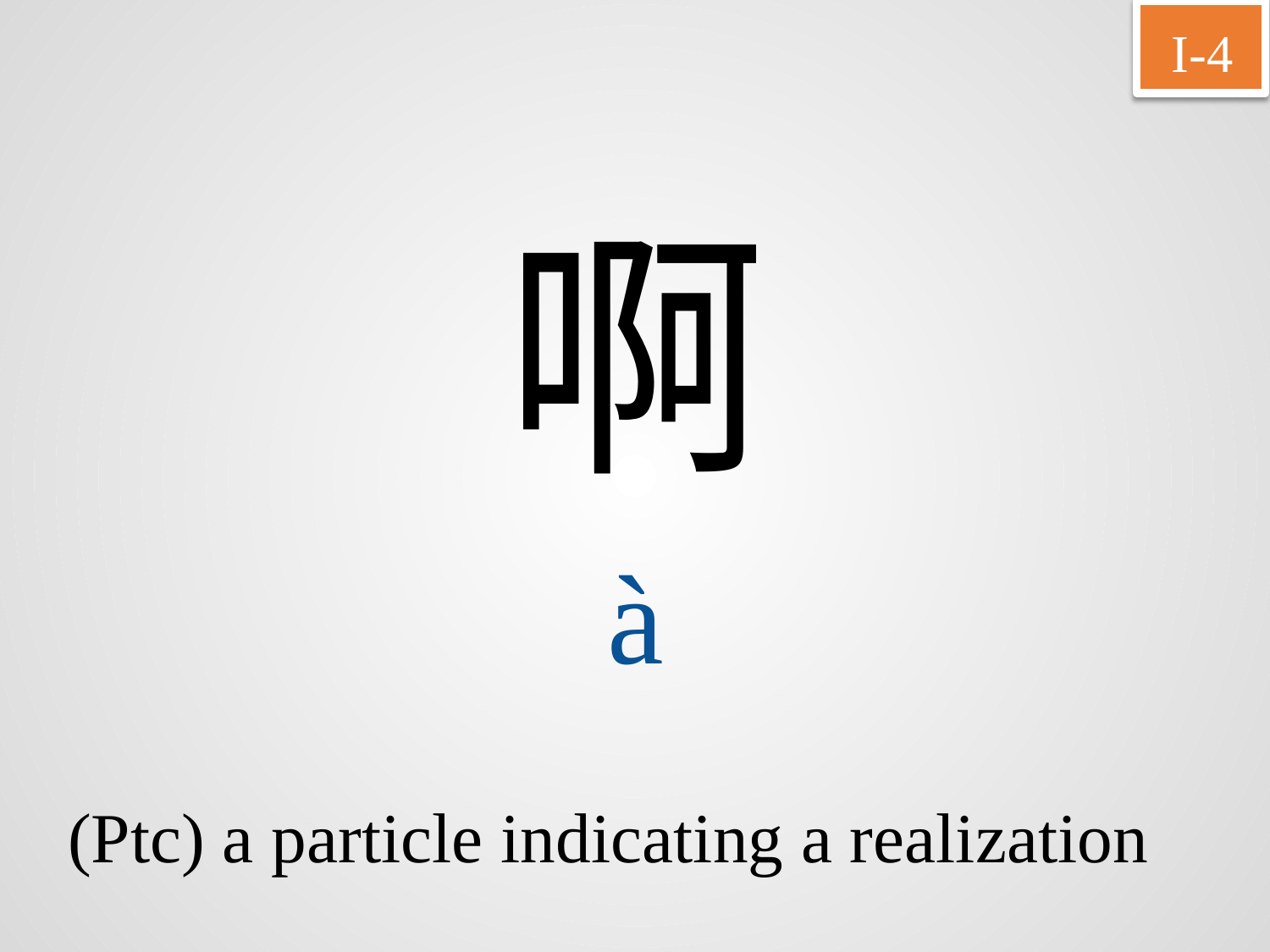

I-4

啊
à
(Ptc) a particle indicating a realization